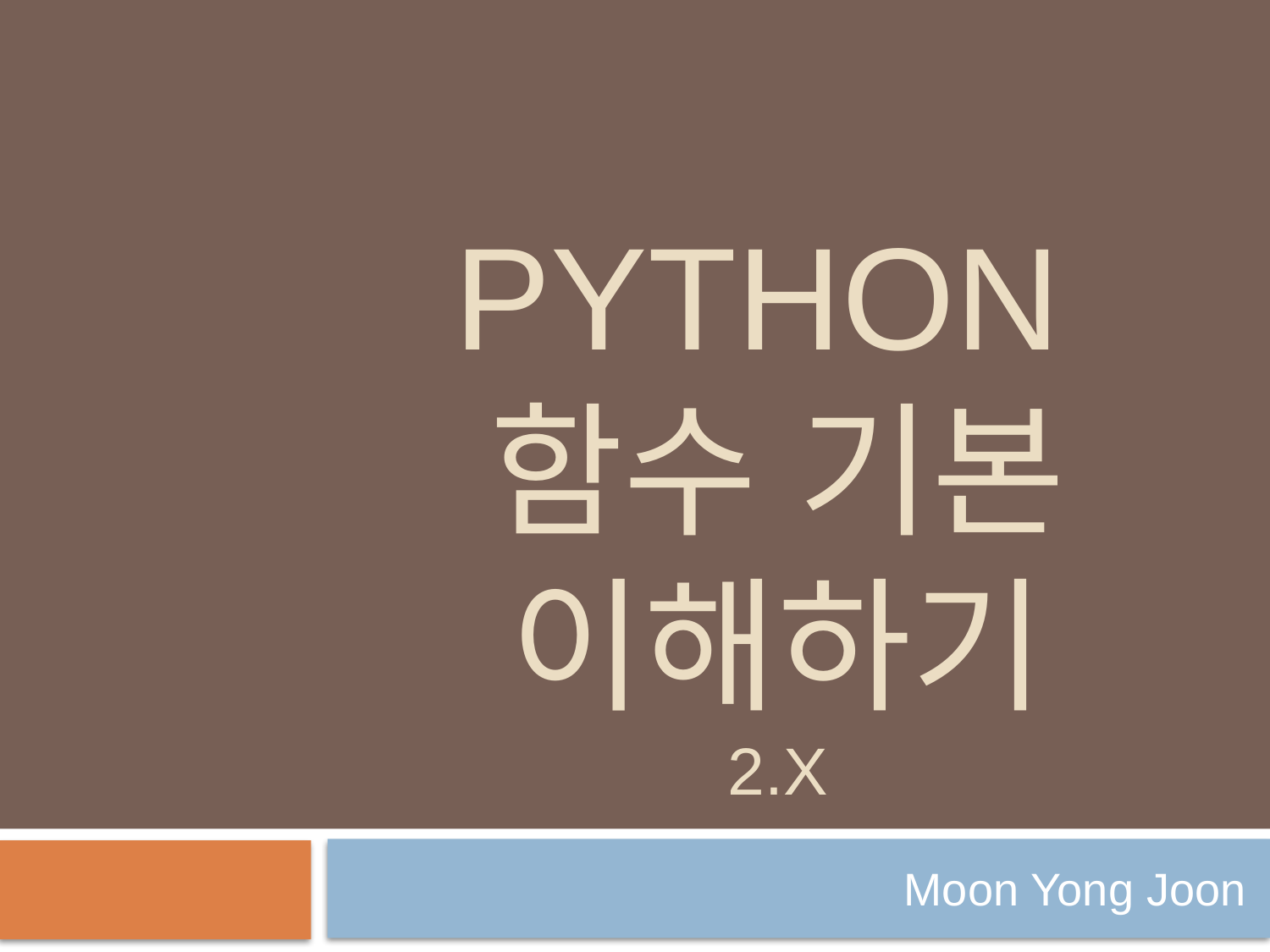

# Python 함수 기본 이해하기 2.x
Moon Yong Joon